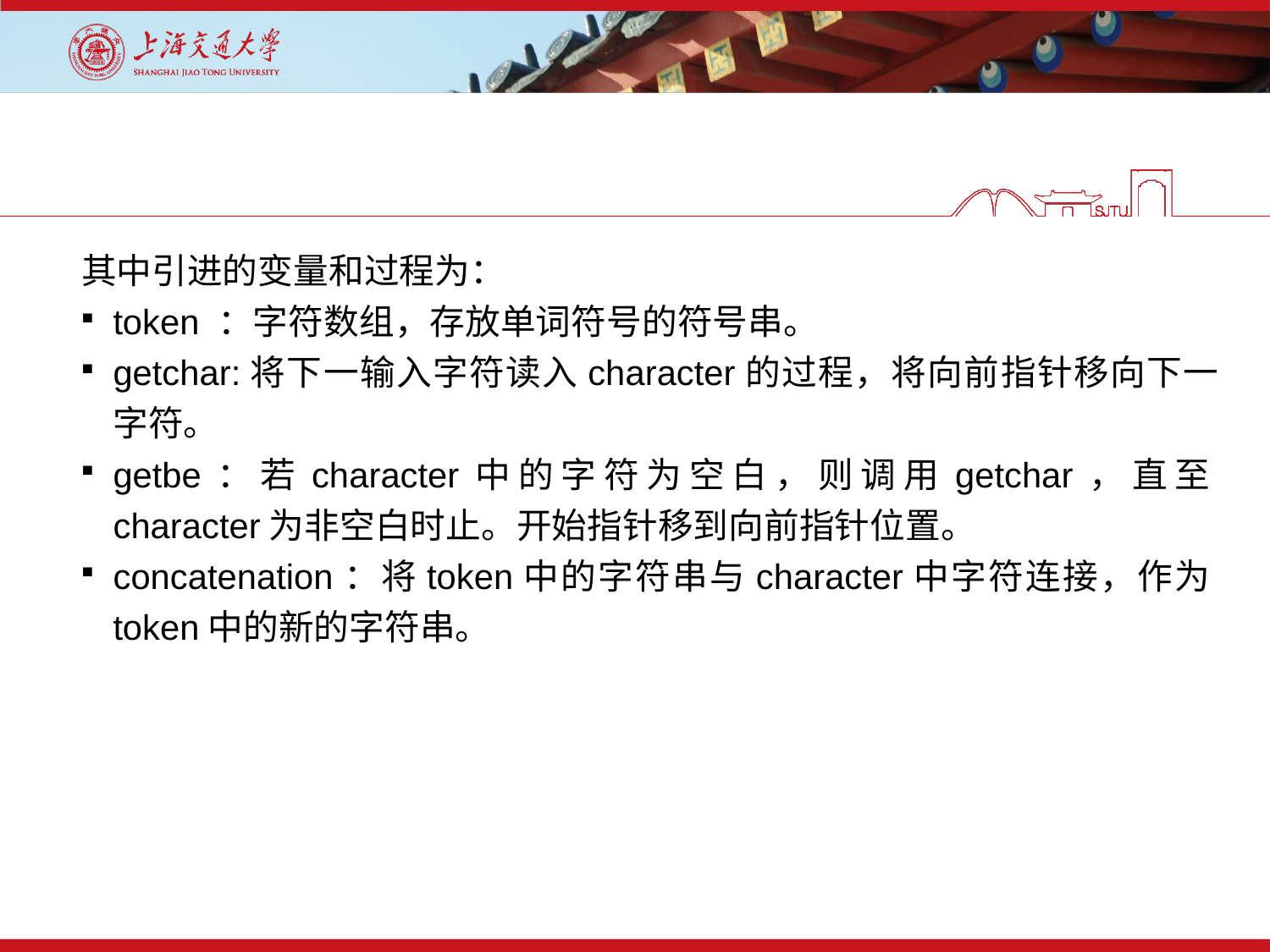

#
其中引进的变量和过程为：
token ：字符数组，存放单词符号的符号串。
getchar:将下一输入字符读入character的过程，将向前指针移向下一字符。
getbe：若character中的字符为空白，则调用getchar，直至character为非空白时止。开始指针移到向前指针位置。
concatenation：将token中的字符串与character中字符连接，作为token中的新的字符串。